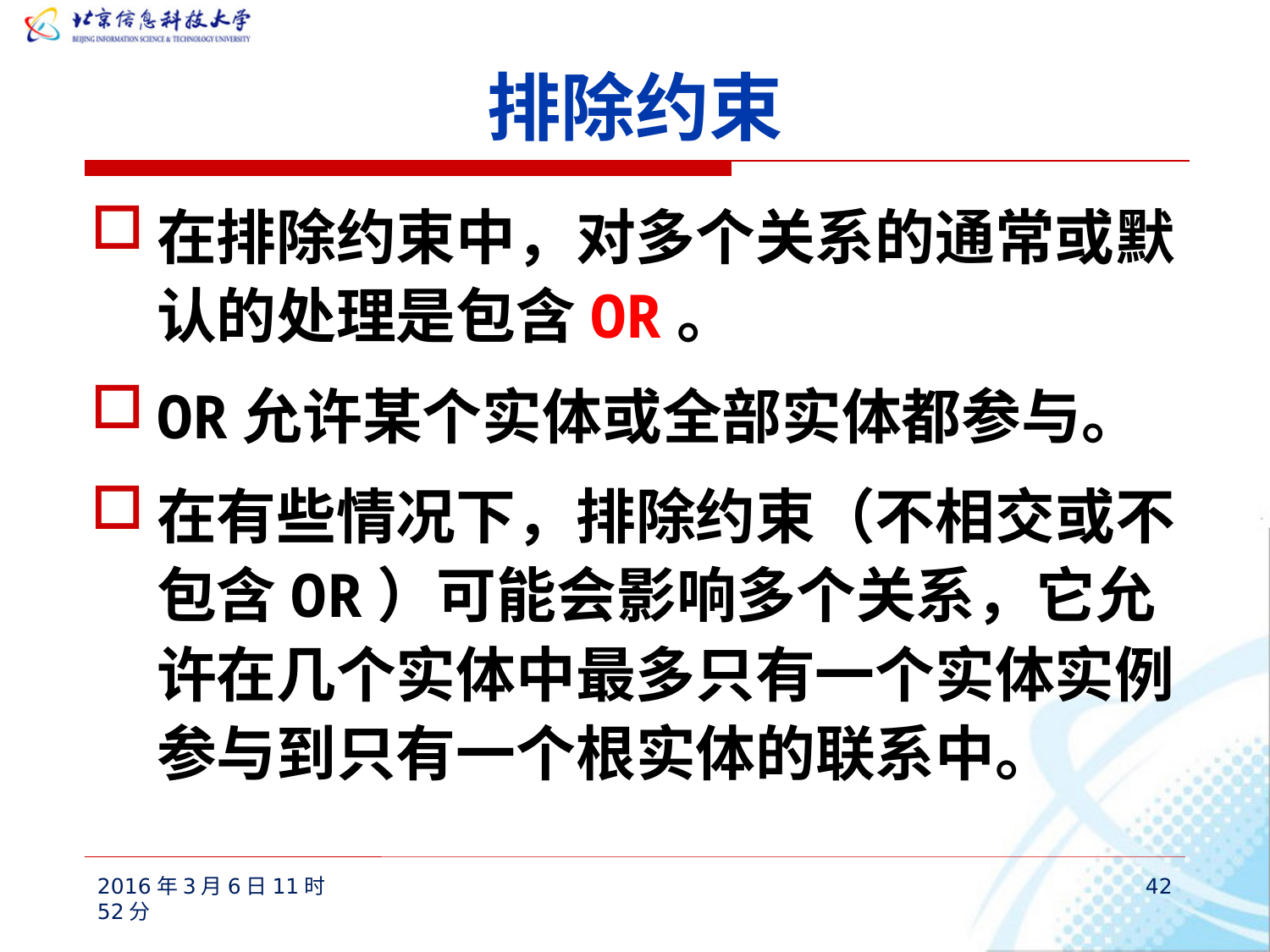

# 排除约束
在排除约束中，对多个关系的通常或默认的处理是包含OR。
OR允许某个实体或全部实体都参与。
在有些情况下，排除约束（不相交或不包含OR）可能会影响多个关系，它允许在几个实体中最多只有一个实体实例参与到只有一个根实体的联系中。
2016年3月6日11时52分
42